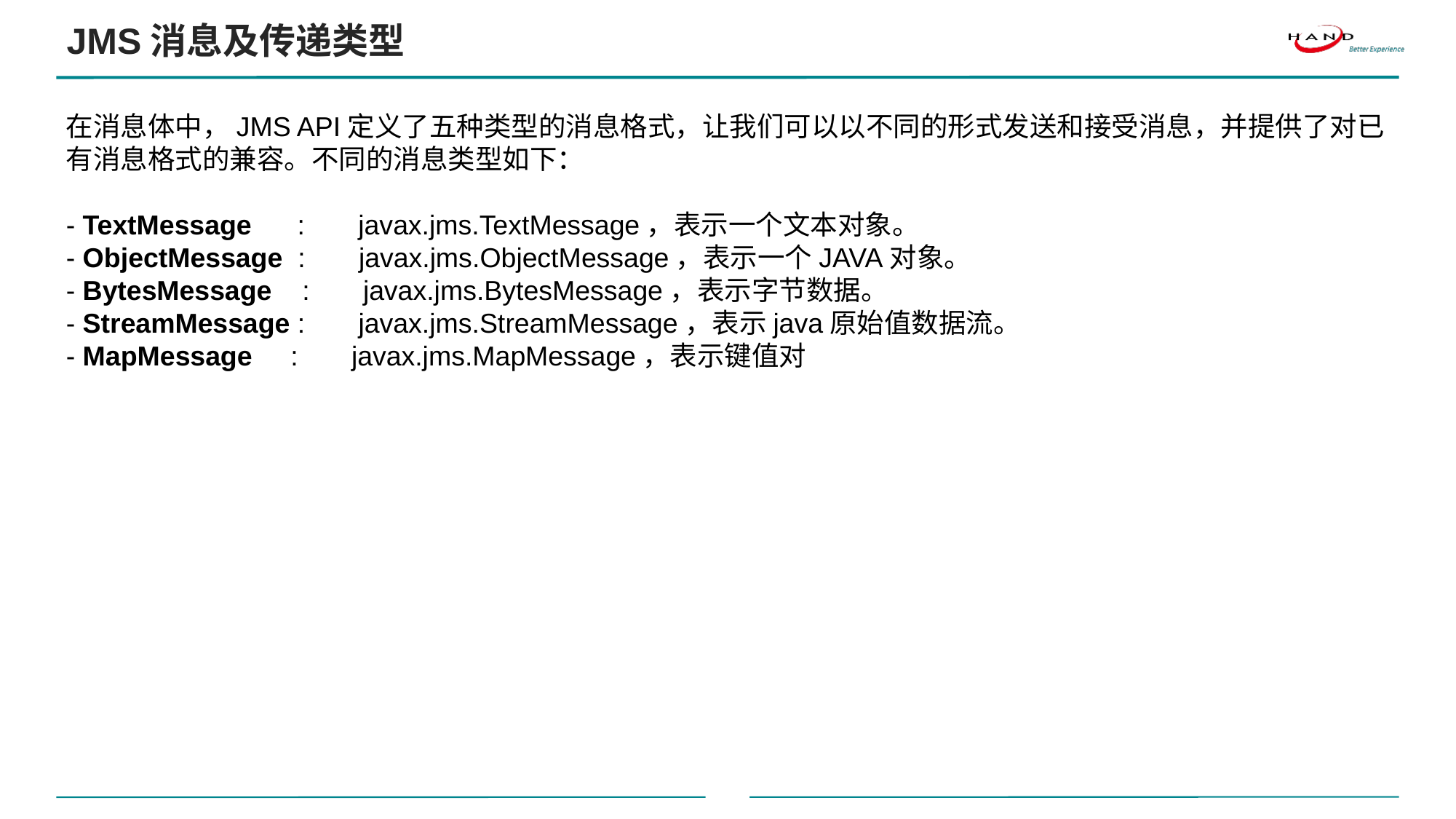

JMS消息及传递类型
在消息体中，JMS API定义了五种类型的消息格式，让我们可以以不同的形式发送和接受消息，并提供了对已有消息格式的兼容。不同的消息类型如下：

- TextMessage      :       javax.jms.TextMessage，表示一个文本对象。
- ObjectMessage  :       javax.jms.ObjectMessage，表示一个JAVA对象。
- BytesMessage    :       javax.jms.BytesMessage，表示字节数据。
- StreamMessage :       javax.jms.StreamMessage，表示java原始值数据流。
- MapMessage     :       javax.jms.MapMessage，表示键值对
6